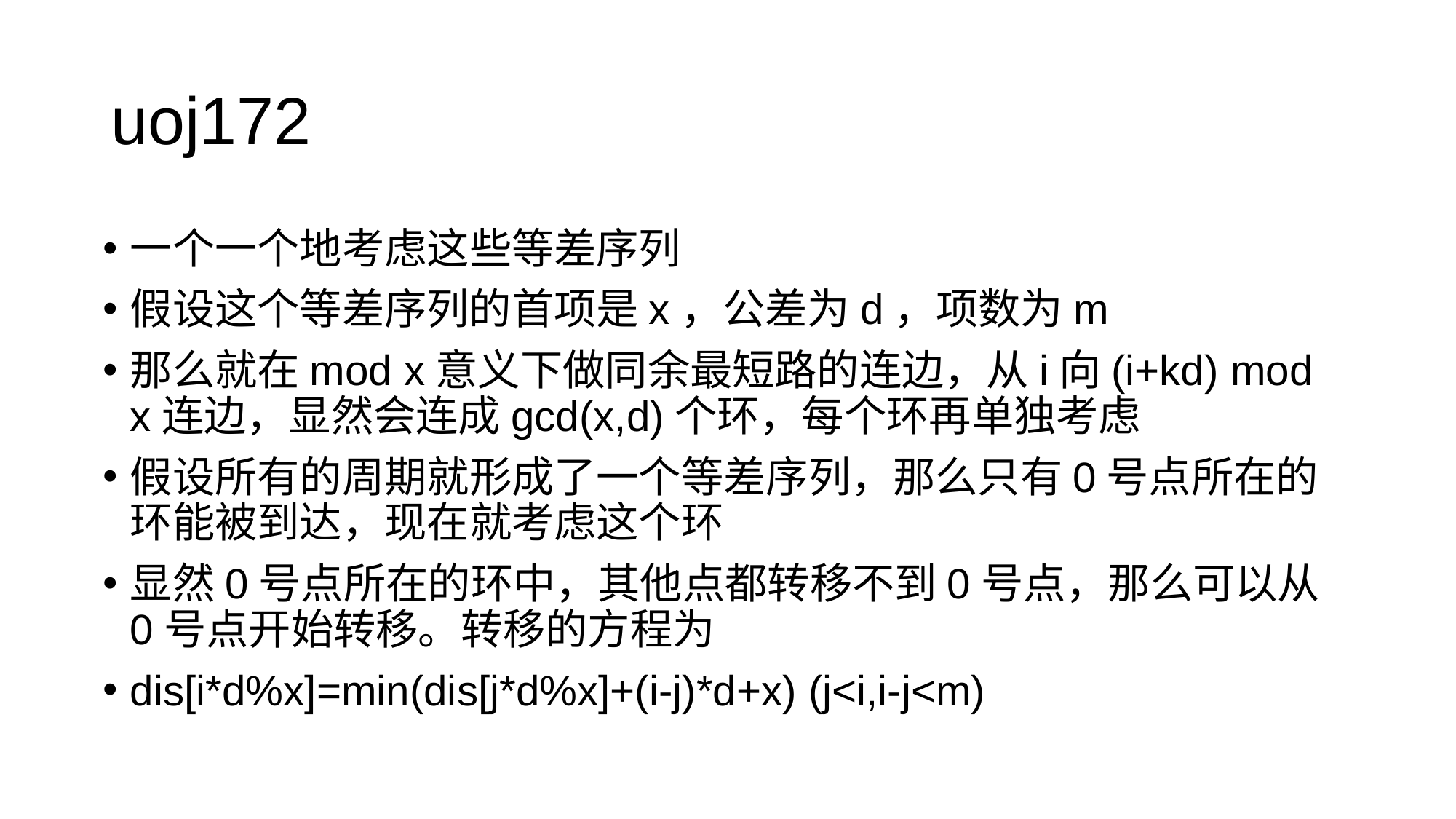

# uoj172
一个一个地考虑这些等差序列
假设这个等差序列的首项是x，公差为d，项数为m
那么就在mod x意义下做同余最短路的连边，从i向(i+kd) mod x连边，显然会连成gcd(x,d)个环，每个环再单独考虑
假设所有的周期就形成了一个等差序列，那么只有0号点所在的环能被到达，现在就考虑这个环
显然0号点所在的环中，其他点都转移不到0号点，那么可以从0号点开始转移。转移的方程为
dis[i*d%x]=min(dis[j*d%x]+(i-j)*d+x) (j<i,i-j<m)